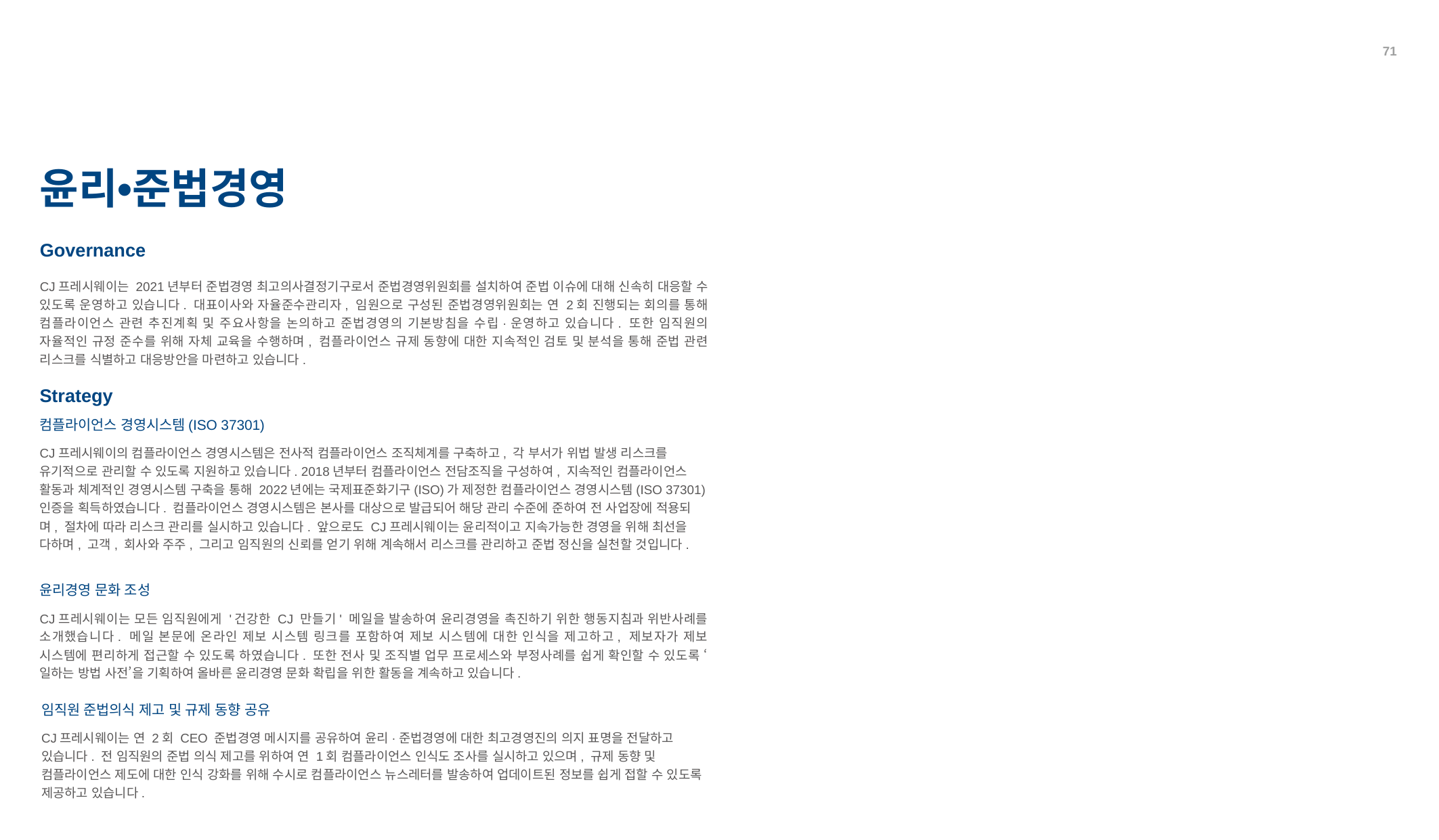

71
윤리•준법경영
Governance
CJ프레시웨이는 2021년부터 준법경영 최고의사결정기구로서 준법경영위원회를 설치하여 준법 이슈에 대해 신속히 대응할 수 있도록 운영하고 있습니다. 대표이사와 자율준수관리자, 임원으로 구성된 준법경영위원회는 연 2회 진행되는 회의를 통해 컴플라이언스 관련 추진계획 및 주요사항을 논의하고 준법경영의 기본방침을 수립·운영하고 있습니다. 또한 임직원의 자율적인 규정 준수를 위해 자체 교육을 수행하며, 컴플라이언스 규제 동향에 대한 지속적인 검토 및 분석을 통해 준법 관련 리스크를 식별하고 대응방안을 마련하고 있습니다.
Strategy
컴플라이언스 경영시스템(ISO 37301)
CJ프레시웨이의 컴플라이언스 경영시스템은 전사적 컴플라이언스 조직체계를 구축하고, 각 부서가 위법 발생 리스크를 유기적으로 관리할 수 있도록 지원하고 있습니다. 2018년부터 컴플라이언스 전담조직을 구성하여, 지속적인 컴플라이언스 활동과 체계적인 경영시스템 구축을 통해 2022년에는 국제표준화기구(ISO)가 제정한 컴플라이언스 경영시스템(ISO 37301) 인증을 획득하였습니다. 컴플라이언스 경영시스템은 본사를 대상으로 발급되어 해당 관리 수준에 준하여 전 사업장에 적용되며, 절차에 따라 리스크 관리를 실시하고 있습니다. 앞으로도 CJ프레시웨이는 윤리적이고 지속가능한 경영을 위해 최선을 다하며, 고객, 회사와 주주, 그리고 임직원의 신뢰를 얻기 위해 계속해서 리스크를 관리하고 준법 정신을 실천할 것입니다.
윤리경영 문화 조성
CJ프레시웨이는 모든 임직원에게 '건강한 CJ 만들기' 메일을 발송하여 윤리경영을 촉진하기 위한 행동지침과 위반사례를 소개했습니다. 메일 본문에 온라인 제보 시스템 링크를 포함하여 제보 시스템에 대한 인식을 제고하고, 제보자가 제보 시스템에 편리하게 접근할 수 있도록 하였습니다. 또한 전사 및 조직별 업무 프로세스와 부정사례를 쉽게 확인할 수 있도록 ‘일하는 방법 사전’을 기획하여 올바른 윤리경영 문화 확립을 위한 활동을 계속하고 있습니다.
임직원 준법의식 제고 및 규제 동향 공유
CJ프레시웨이는 연 2회 CEO 준법경영 메시지를 공유하여 윤리·준법경영에 대한 최고경영진의 의지 표명을 전달하고 있습니다. 전 임직원의 준법 의식 제고를 위하여 연 1회 컴플라이언스 인식도 조사를 실시하고 있으며, 규제 동향 및 컴플라이언스 제도에 대한 인식 강화를 위해 수시로 컴플라이언스 뉴스레터를 발송하여 업데이트된 정보를 쉽게 접할 수 있도록 제공하고 있습니다.